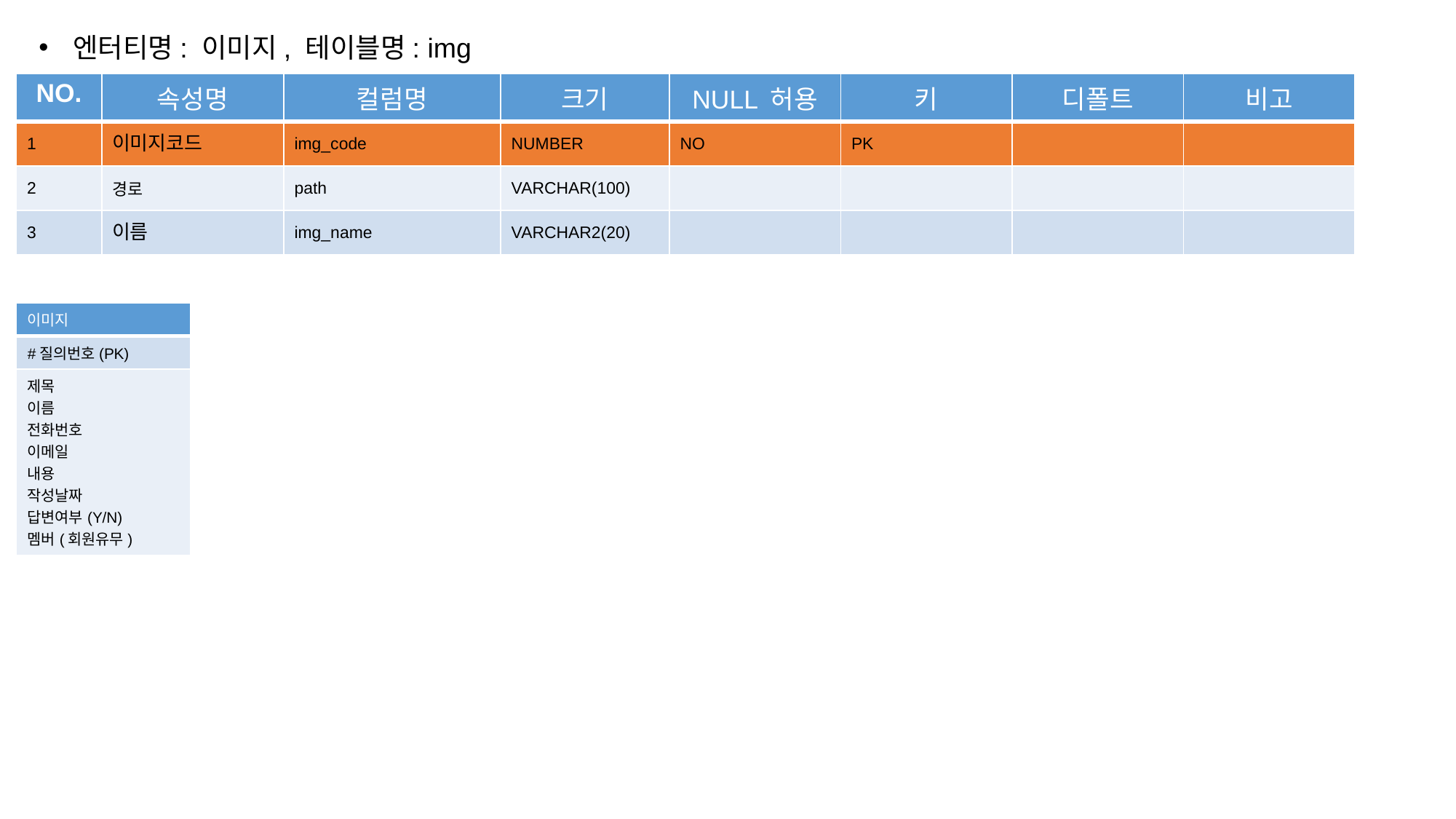

엔터티명: 이미지, 테이블명: img

| NO. | 속성명 | 컬럼명 | 크기 | NULL 허용 | 키 | 디폴트 | 비고 |
| --- | --- | --- | --- | --- | --- | --- | --- |
| 1 | 이미지코드 | img\_code | NUMBER | NO | PK |  |  |
| 2 | 경로 | path | VARCHAR(100) |  |  |  |  |
| 3 | 이름 | img\_name | VARCHAR2(20) |  |  |  |  |
| 이미지 |
| --- |
| #질의번호(PK) |
| 제목 이름 전화번호 이메일 내용 작성날짜 답변여부(Y/N) 멤버(회원유무) |